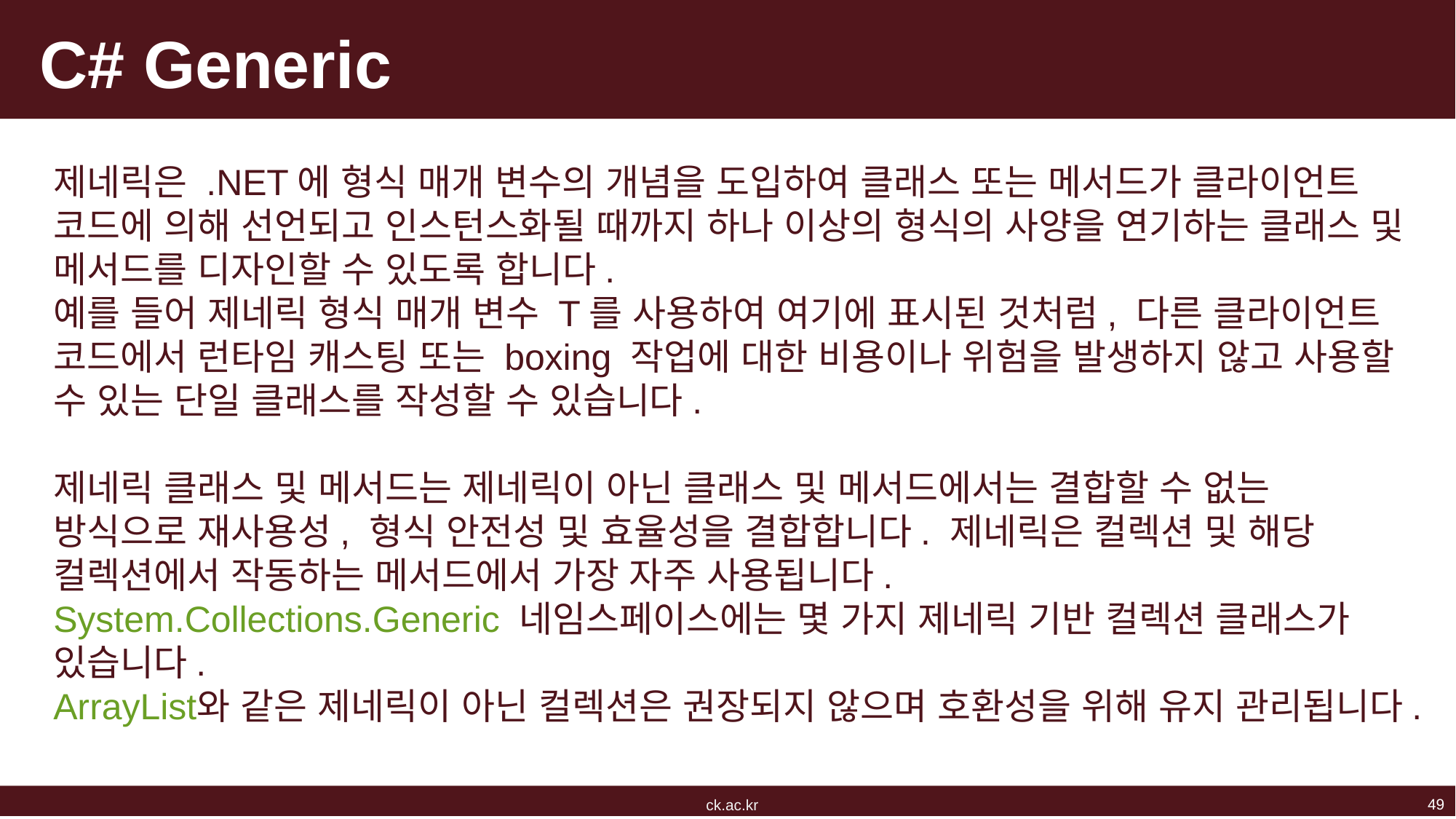

# C# Generic
제네릭은 .NET에 형식 매개 변수의 개념을 도입하여 클래스 또는 메서드가 클라이언트 코드에 의해 선언되고 인스턴스화될 때까지 하나 이상의 형식의 사양을 연기하는 클래스 및 메서드를 디자인할 수 있도록 합니다.
예를 들어 제네릭 형식 매개 변수 T를 사용하여 여기에 표시된 것처럼, 다른 클라이언트 코드에서 런타임 캐스팅 또는 boxing 작업에 대한 비용이나 위험을 발생하지 않고 사용할 수 있는 단일 클래스를 작성할 수 있습니다.

제네릭 클래스 및 메서드는 제네릭이 아닌 클래스 및 메서드에서는 결합할 수 없는 방식으로 재사용성, 형식 안전성 및 효율성을 결합합니다. 제네릭은 컬렉션 및 해당 컬렉션에서 작동하는 메서드에서 가장 자주 사용됩니다.
System.Collections.Generic 네임스페이스에는 몇 가지 제네릭 기반 컬렉션 클래스가 있습니다.
ArrayList와 같은 제네릭이 아닌 컬렉션은 권장되지 않으며 호환성을 위해 유지 관리됩니다.
49
ck.ac.kr